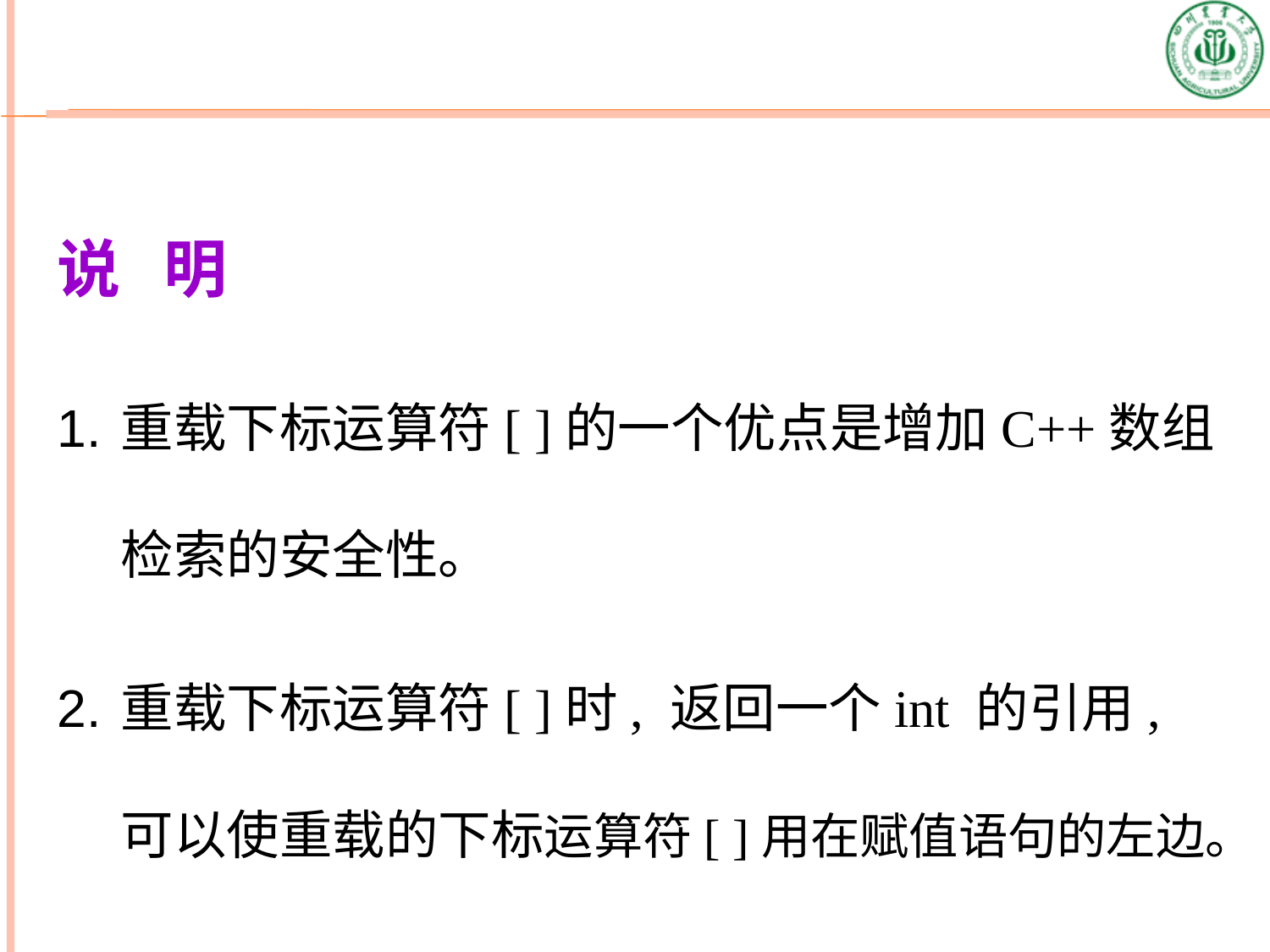

说   明
重载下标运算符[ ]的一个优点是增加C++数组检索的安全性。
重载下标运算符[ ]时, 返回一个int 的引用, 可以使重载的下标运算符[ ]用在赋值语句的左边。